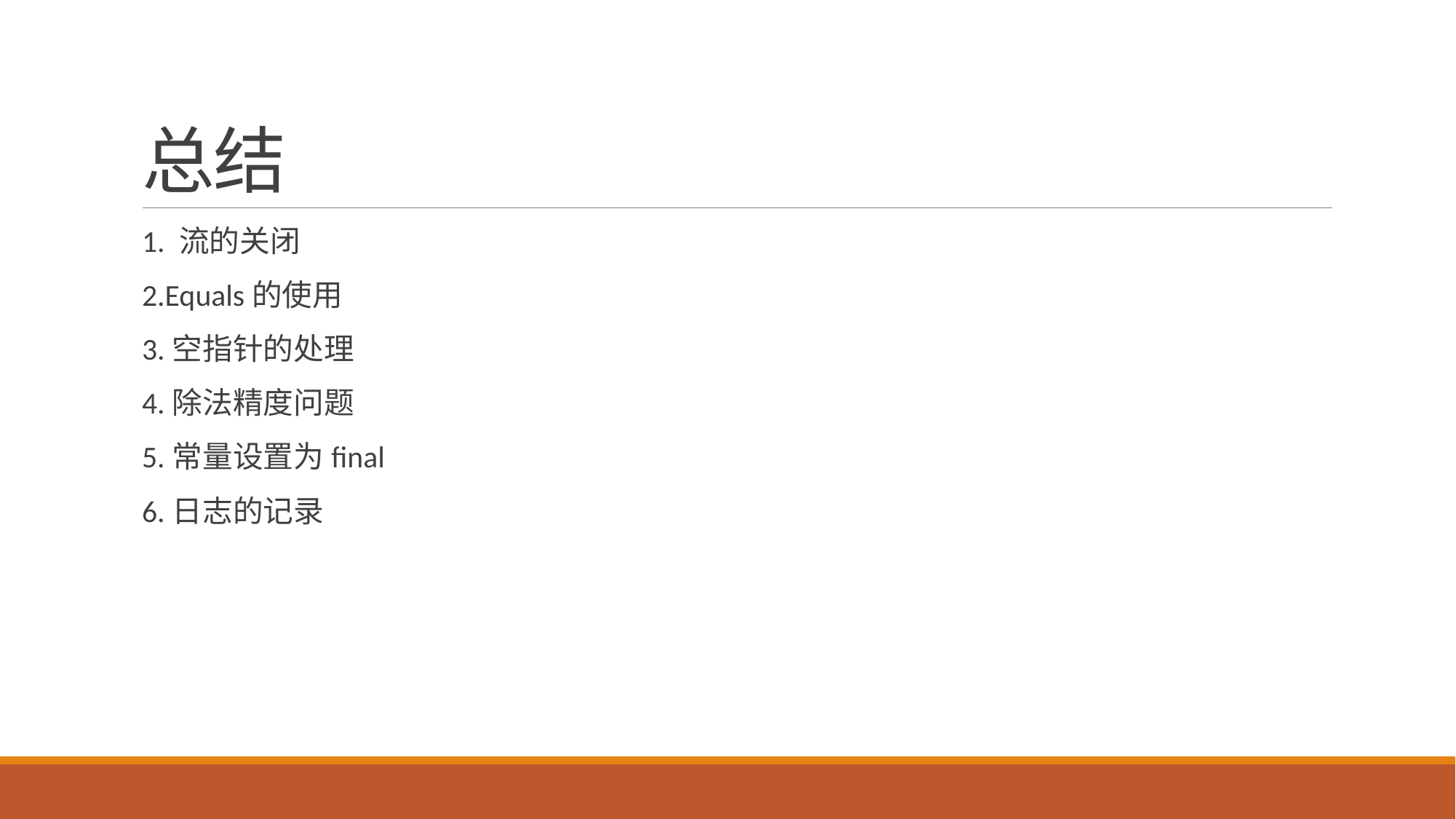

# 总结
1. 流的关闭
2.Equals的使用
3.空指针的处理
4.除法精度问题
5.常量设置为final
6.日志的记录